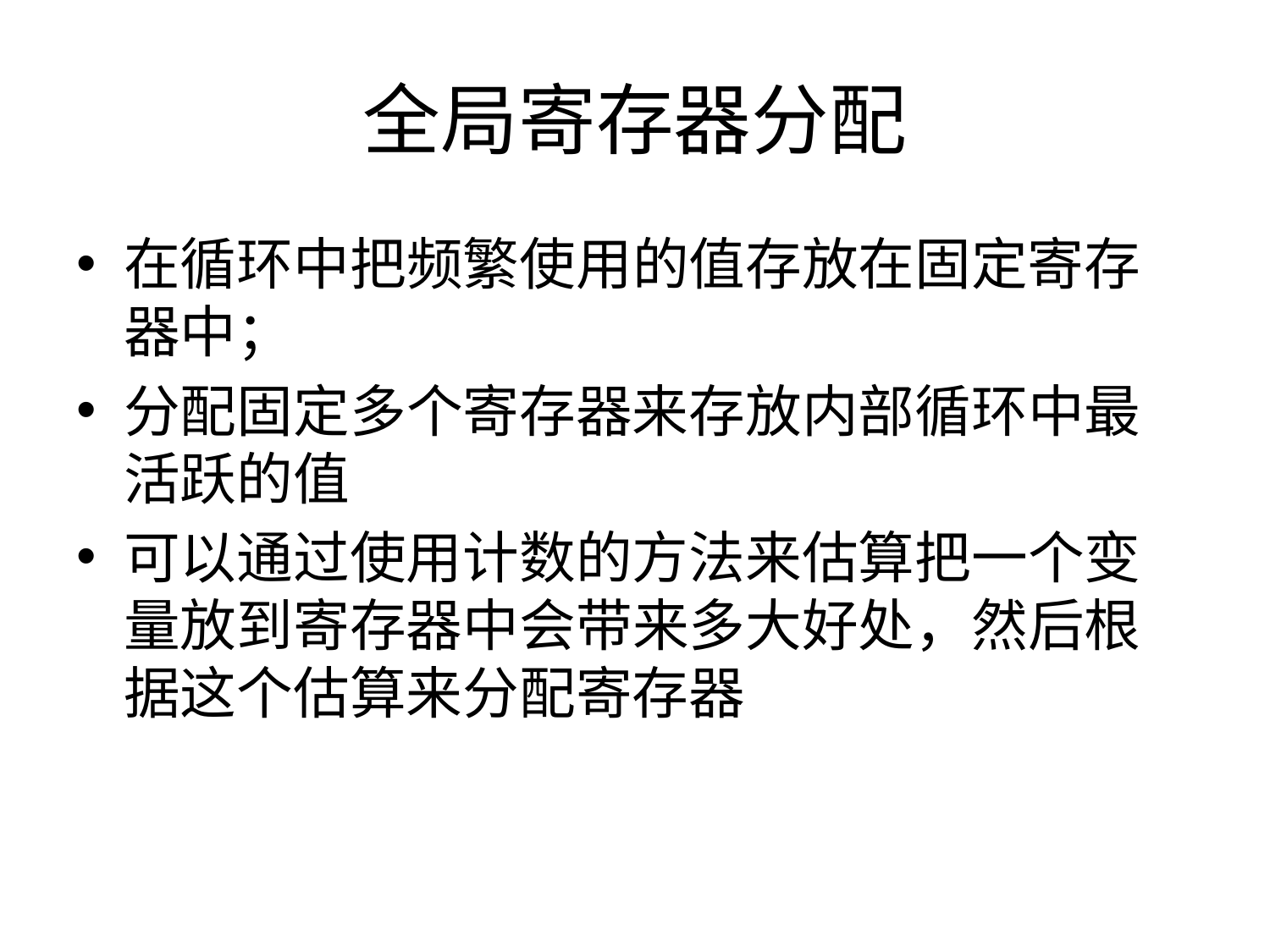

# 全局寄存器分配
在循环中把频繁使用的值存放在固定寄存器中；
分配固定多个寄存器来存放内部循环中最活跃的值
可以通过使用计数的方法来估算把一个变量放到寄存器中会带来多大好处，然后根据这个估算来分配寄存器